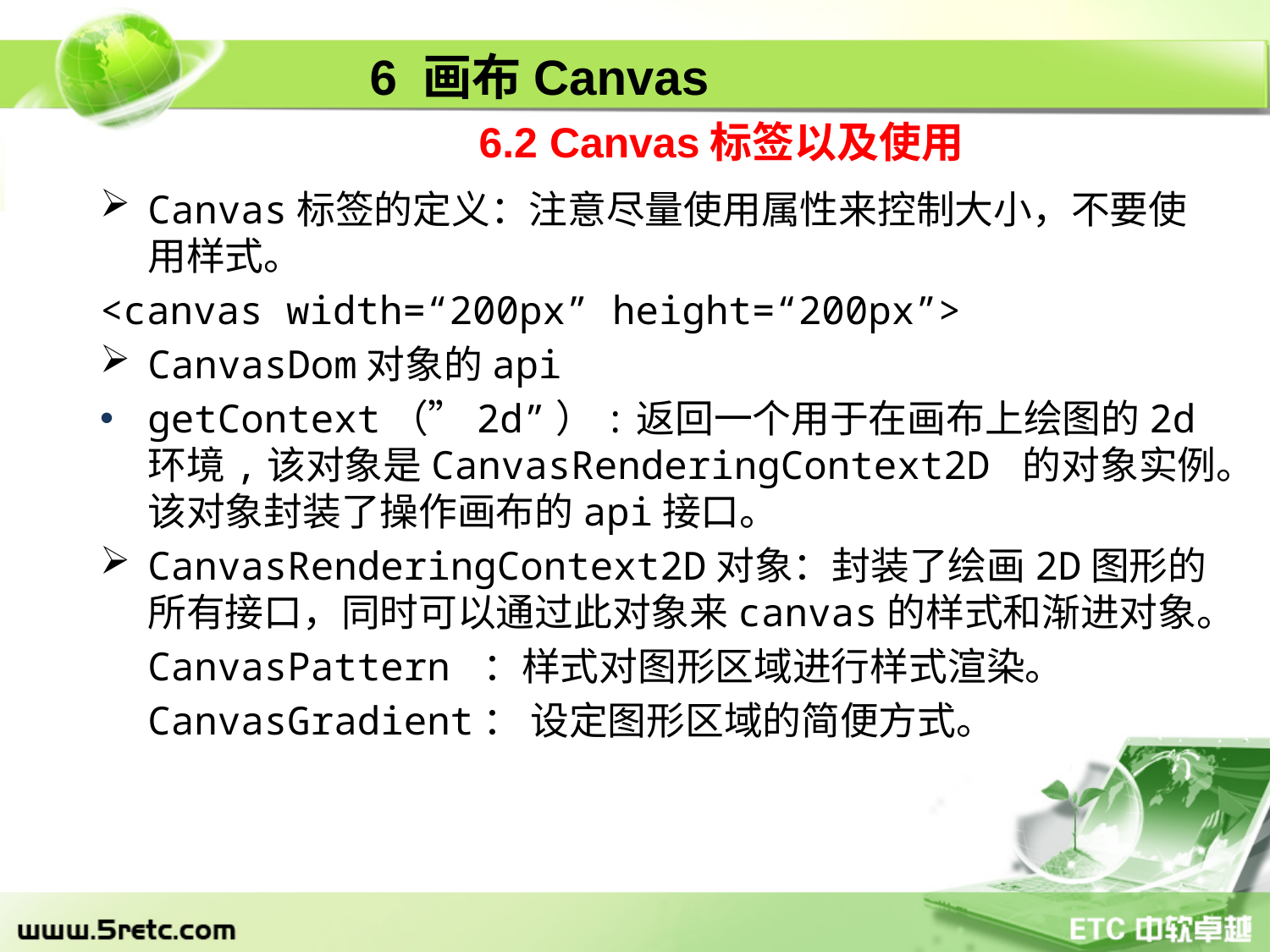

6 画布Canvas

6.2 Canvas标签以及使用
Canvas标签的定义：注意尽量使用属性来控制大小，不要使用样式。
<canvas width=“200px” height=“200px”>
CanvasDom对象的api
getContext（”2d”）:返回一个用于在画布上绘图的2d环境,该对象是CanvasRenderingContext2D 的对象实例。该对象封装了操作画布的api接口。
CanvasRenderingContext2D对象：封装了绘画2D图形的所有接口，同时可以通过此对象来canvas的样式和渐进对象。
	CanvasPattern ：样式对图形区域进行样式渲染。
	CanvasGradient： 设定图形区域的简便方式。